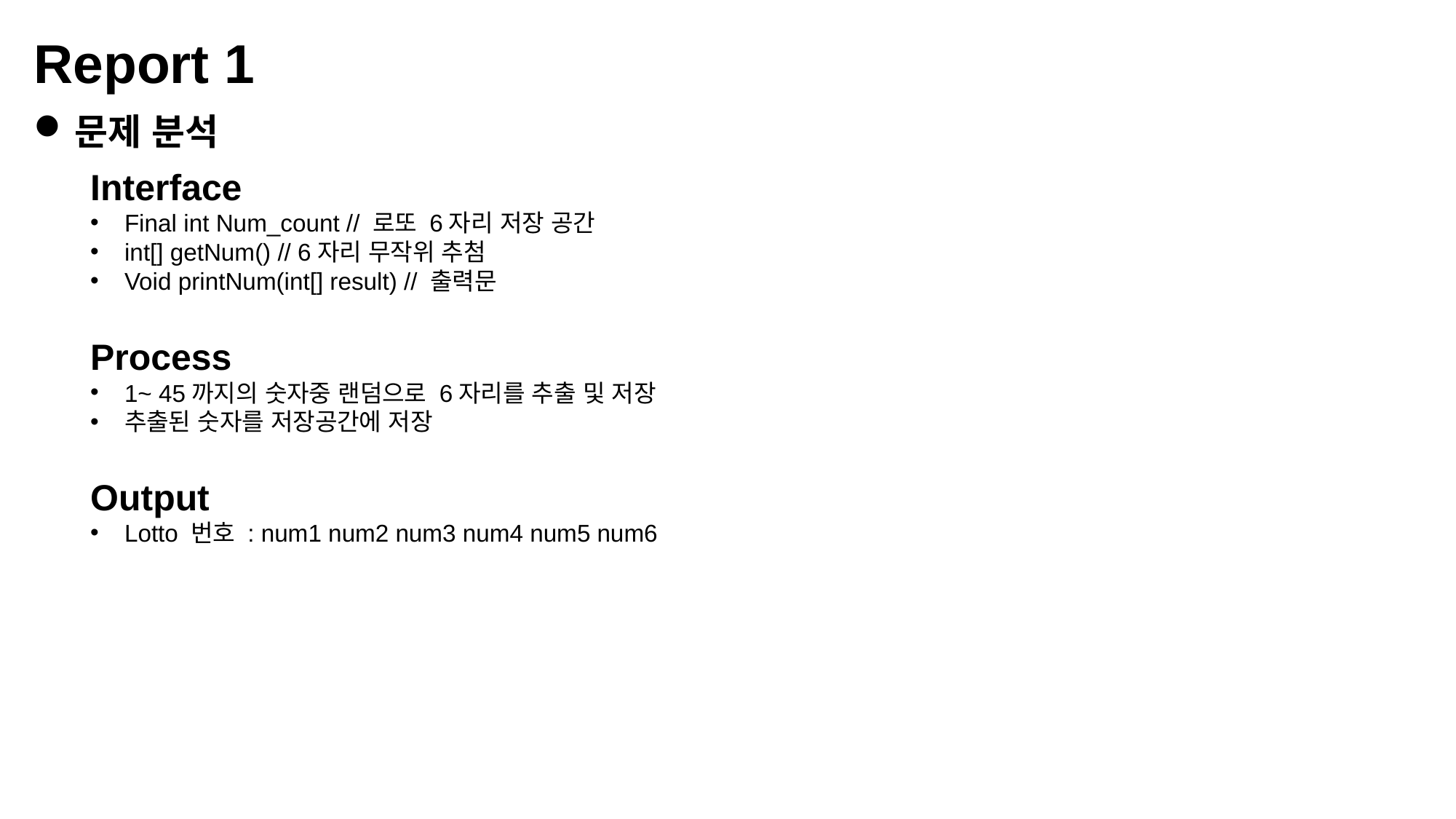

Report 1
문제 분석
Interface
Final int Num_count // 로또 6자리 저장 공간
int[] getNum() // 6자리 무작위 추첨
Void printNum(int[] result) // 출력문
Process
1~ 45까지의 숫자중 랜덤으로 6자리를 추출 및 저장
추출된 숫자를 저장공간에 저장
Output
Lotto 번호 : num1 num2 num3 num4 num5 num6